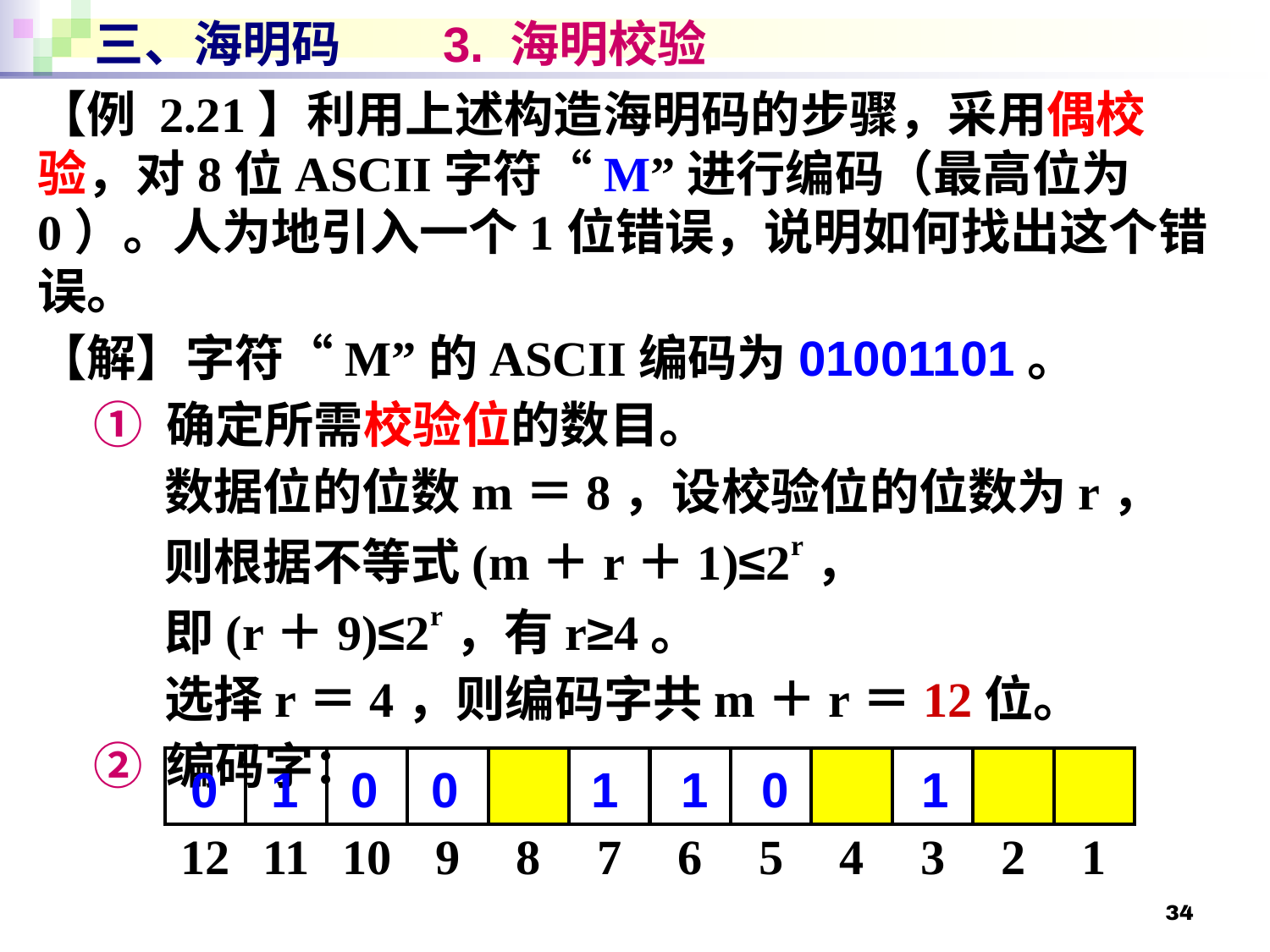

# 三、海明码        3. 海明校验
【例 2.21】利用上述构造海明码的步骤，采用偶校验，对8位ASCII字符“M”进行编码（最高位为0）。人为地引入一个1位错误，说明如何找出这个错误。
【解】字符“M”的ASCII编码为01001101。
     ① 确定所需校验位的数目。
	数据位的位数m＝8，设校验位的位数为r，
	则根据不等式(m＋r＋1)≤2r，
	即(r＋9)≤2r，有r≥4。
	选择r＝4，则编码字共m＋r＝12位。
     ② 编码字：
|  |  |  |  |  |  |  |  |  |  |  |  |
| --- | --- | --- | --- | --- | --- | --- | --- | --- | --- | --- | --- |
| 12 | 11 | 10 | 9 | 8 | 7 | 6 | 5 | 4 | 3 | 2 | 1 |
0
1
0
0
1
1
0
1
34